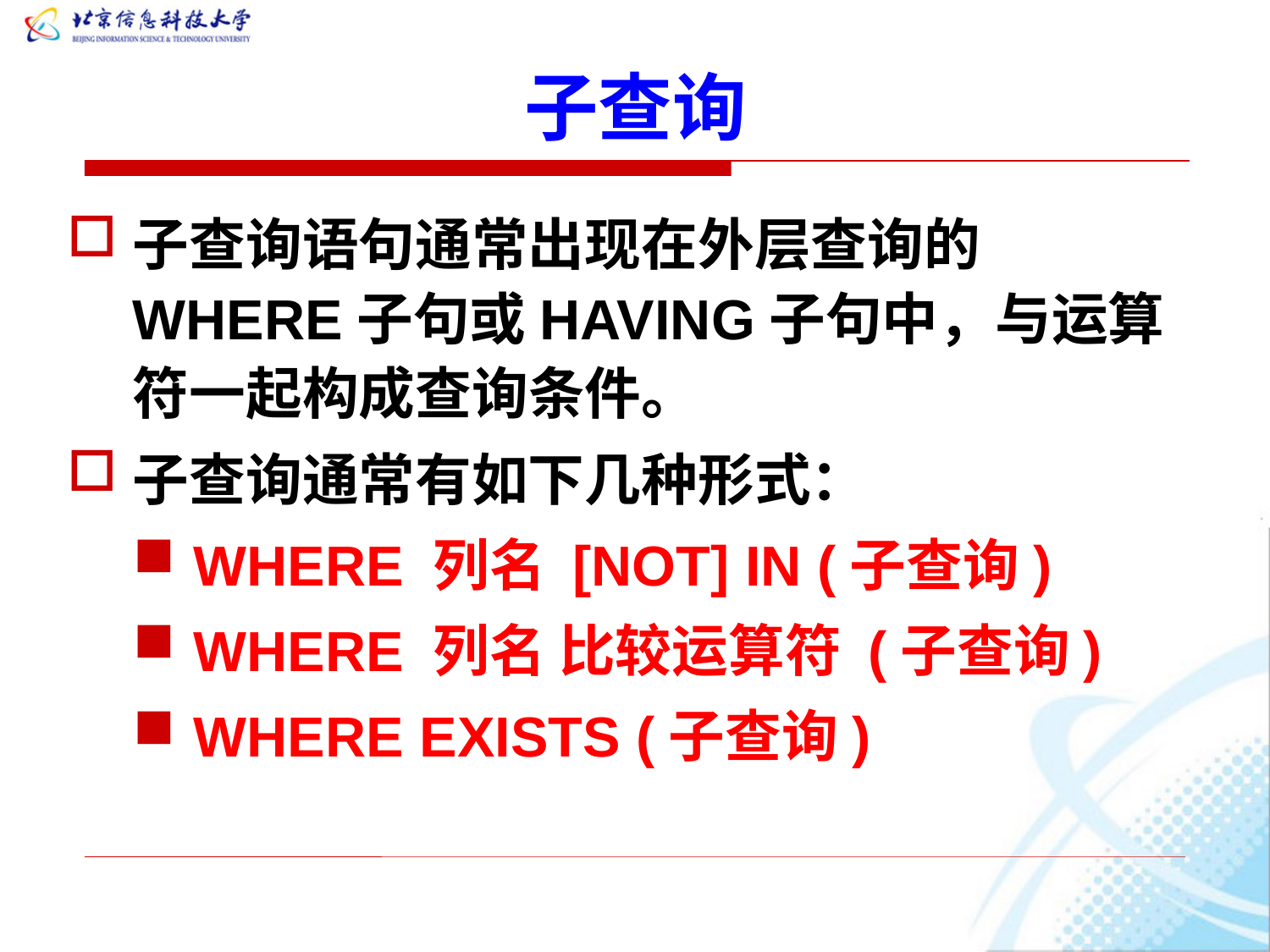

# 子查询
子查询语句通常出现在外层查询的WHERE子句或HAVING子句中，与运算符一起构成查询条件。
子查询通常有如下几种形式：
WHERE 列名 [NOT] IN (子查询)
WHERE 列名 比较运算符 (子查询)
WHERE EXISTS (子查询)

119